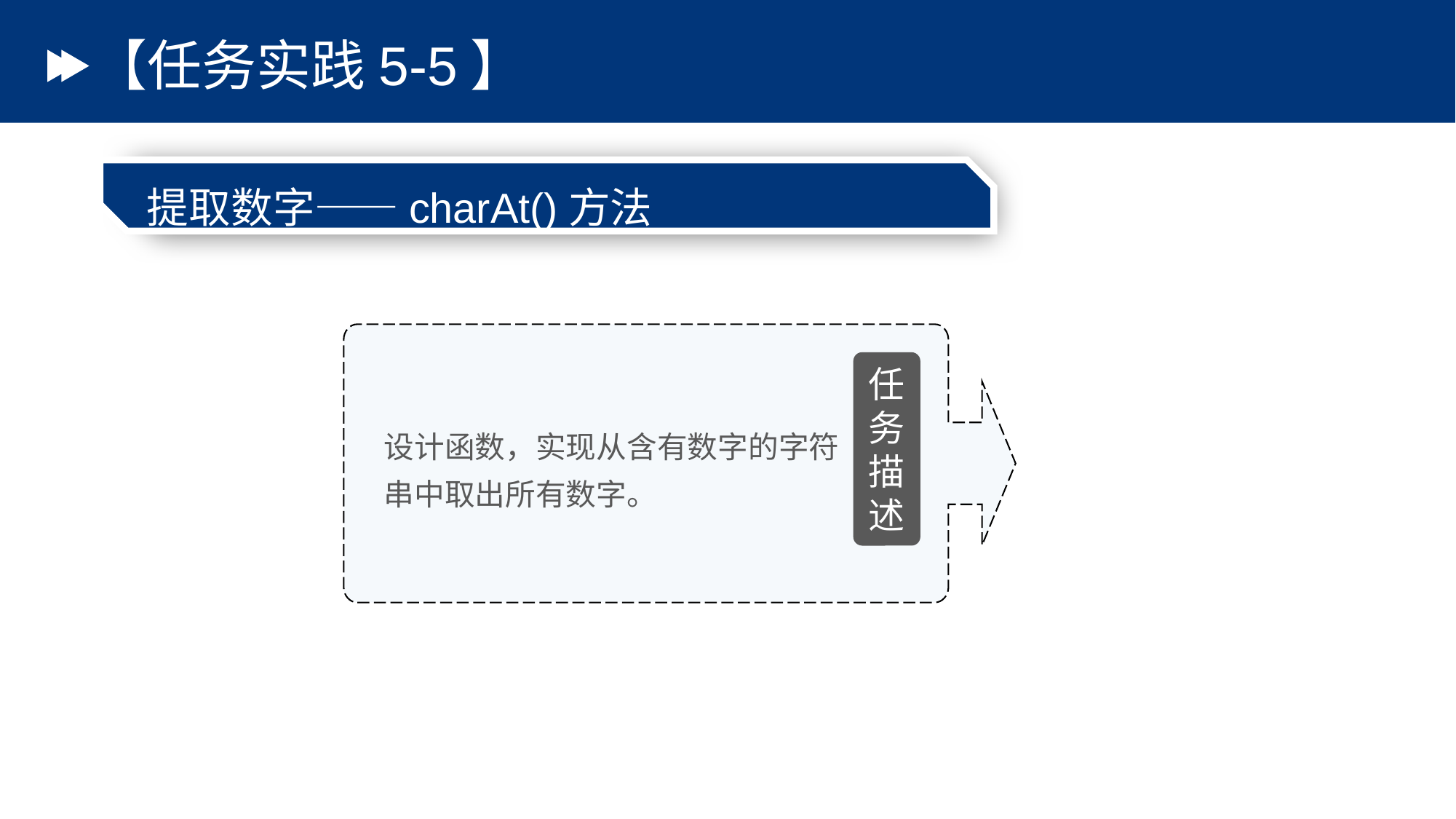

# 【任务实践5-5】
提取数字——charAt()方法

任务描述
设计函数，实现从含有数字的字符串中取出所有数字。